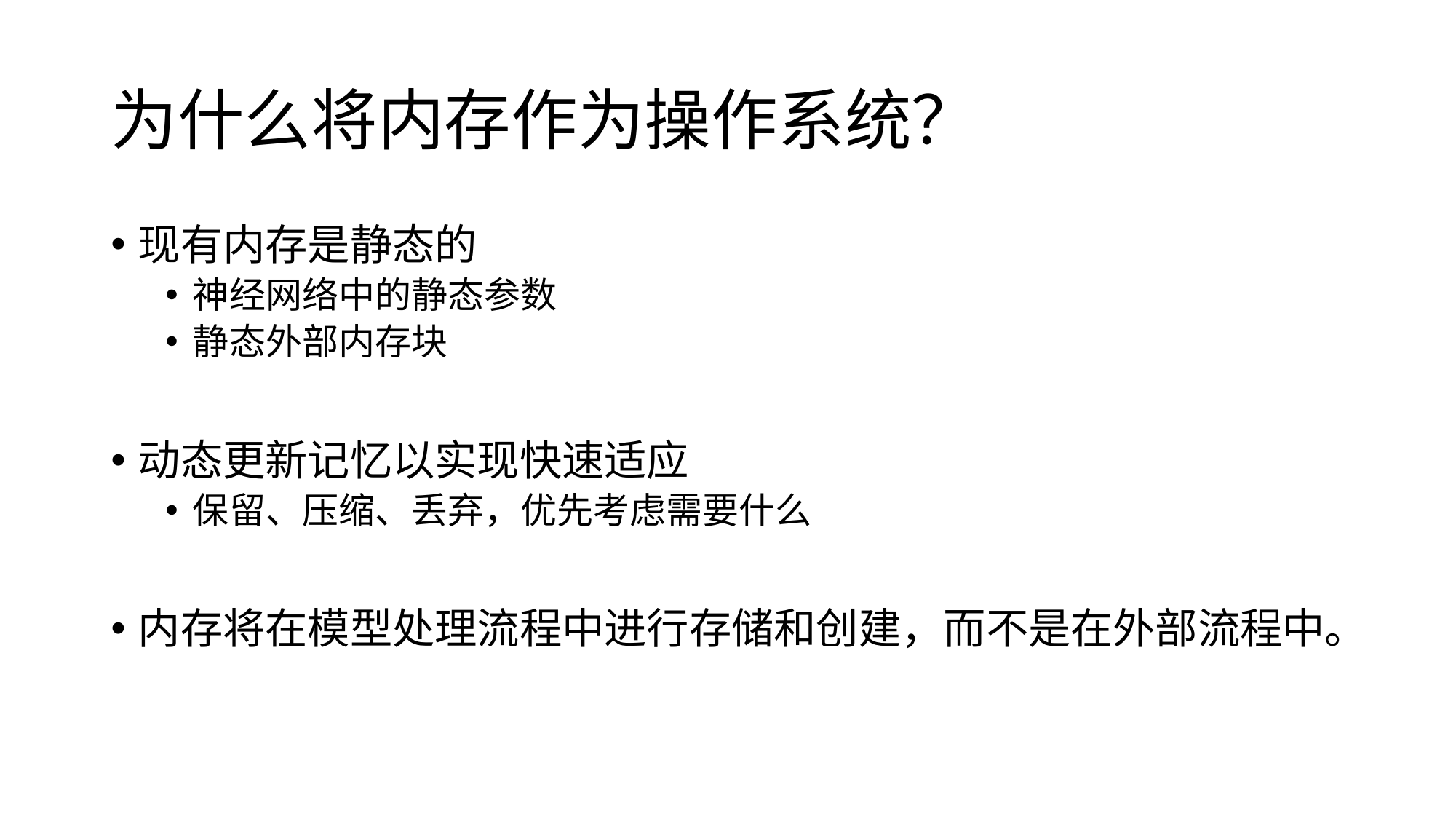

# 为什么将内存作为操作系统？
现有内存是静态的
神经网络中的静态参数
静态外部内存块

动态更新记忆以实现快速适应
保留、压缩、丢弃，优先考虑需要什么

内存将在模型处理流程中进行存储和创建，而不是在外部流程中。